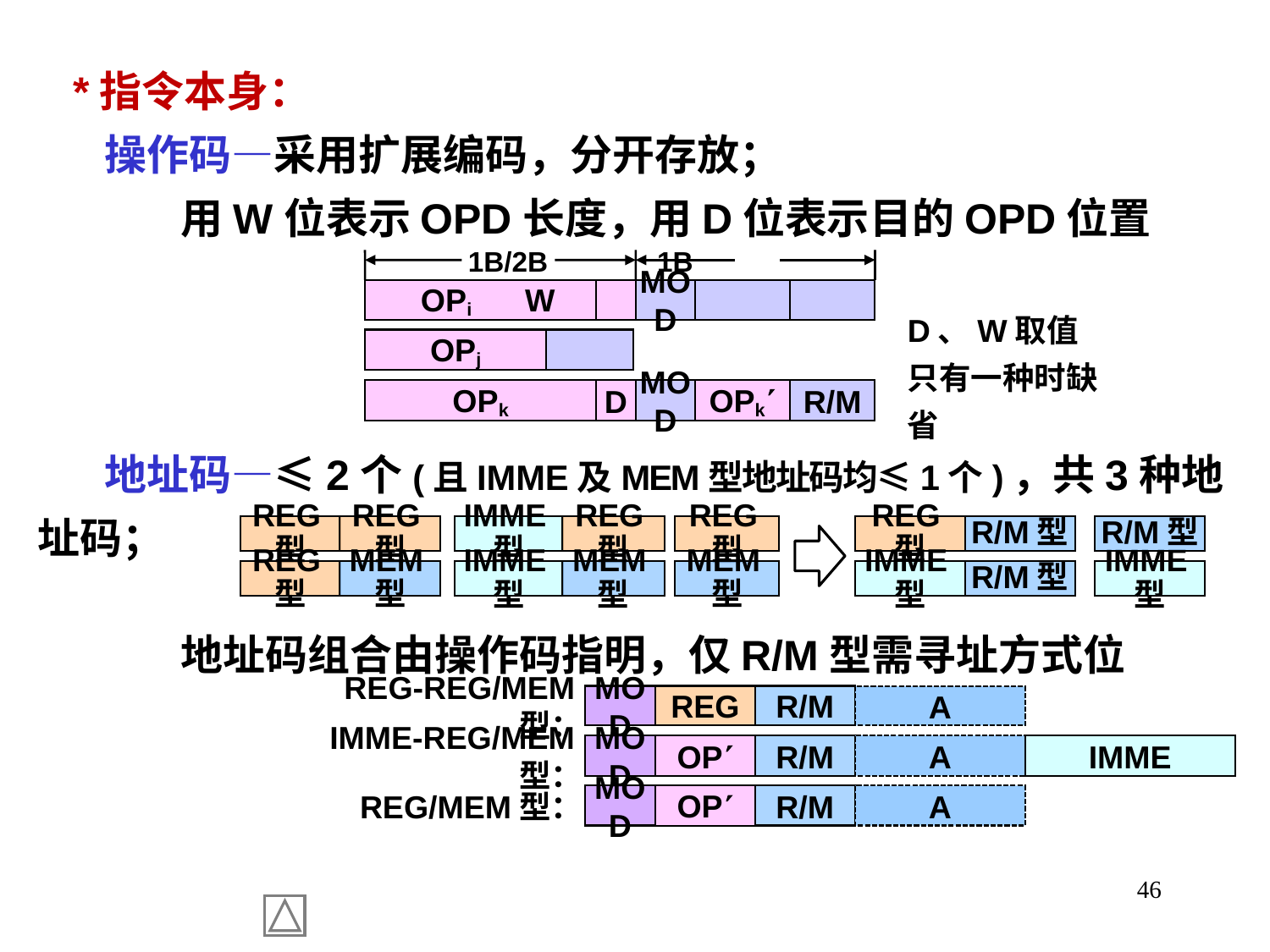

*指令本身：
      操作码—采用扩展编码，分开存放；
              用W位表示OPD长度，用D位表示目的OPD位置
1B/2B              1B

      OPi      W
MOD

D、W取值只有一种时缺省
OPj

D
MOD
OPk′
R/M
OPk
      地址码—≤2个(且IMME及MEM型地址码均≤1个)，共3种地址码；
REG型
R/M型
R/M型
REG型
REG型
IMME型
REG型
REG型

MEM型
REG型
MEM型
IMME型
MEM型
IMME型
IMME型
R/M型
              地址码组合由操作码指明，仅R/M型需寻址方式位
MOD
REG
R/M
REG-REG/MEM型：
A
MOD
OP′
R/M
A
IMME
IMME-REG/MEM型：
OP′
REG/MEM型：
R/M
A
MOD
46